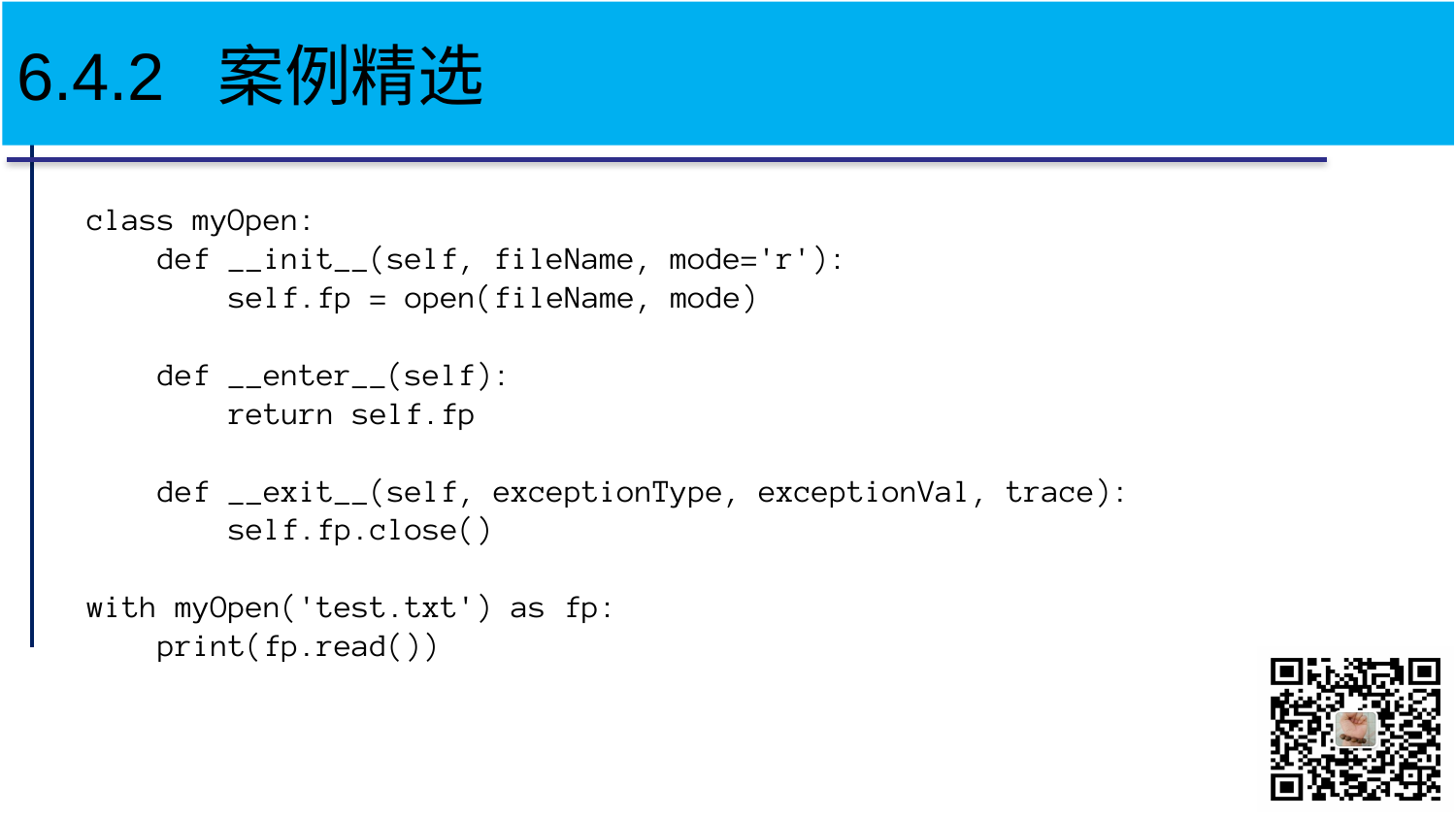

# 6.4.2  案例精选
class myOpen:
    def __init__(self, fileName, mode='r'):
        self.fp = open(fileName, mode)

    def __enter__(self):
        return self.fp

    def __exit__(self, exceptionType, exceptionVal, trace):
        self.fp.close()

with myOpen('test.txt') as fp:
    print(fp.read())

51